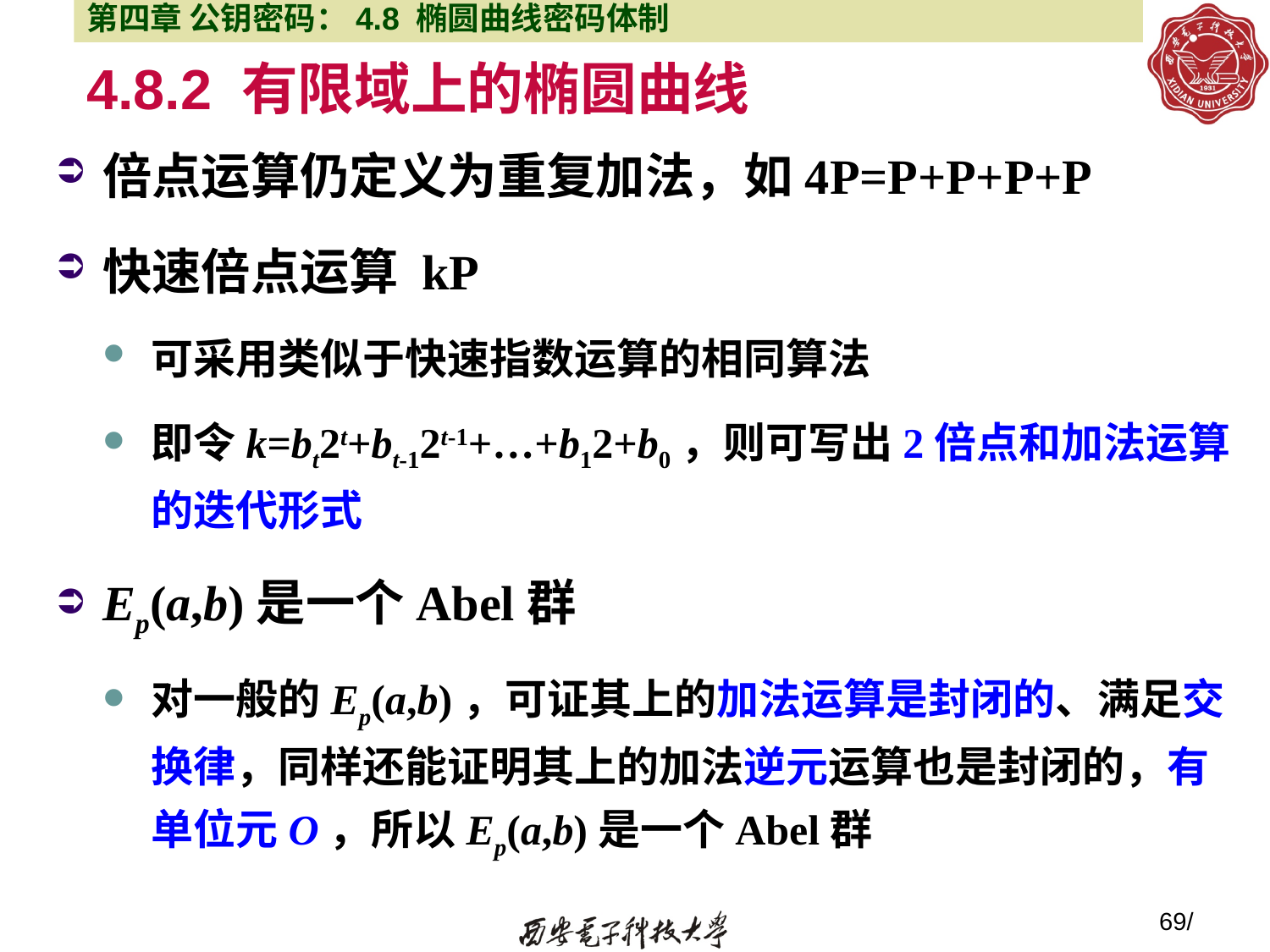

第四章 公钥密码：4.8 椭圆曲线密码体制
# 4.8.2 有限域上的椭圆曲线
倍点运算仍定义为重复加法，如4P=P+P+P+P
快速倍点运算 kP
可采用类似于快速指数运算的相同算法
即令k=bt2t+bt-12t-1+…+b12+b0，则可写出2倍点和加法运算的迭代形式
Ep(a,b)是一个Abel群
对一般的Ep(a,b)，可证其上的加法运算是封闭的、满足交换律，同样还能证明其上的加法逆元运算也是封闭的，有单位元O，所以Ep(a,b)是一个Abel群
69/